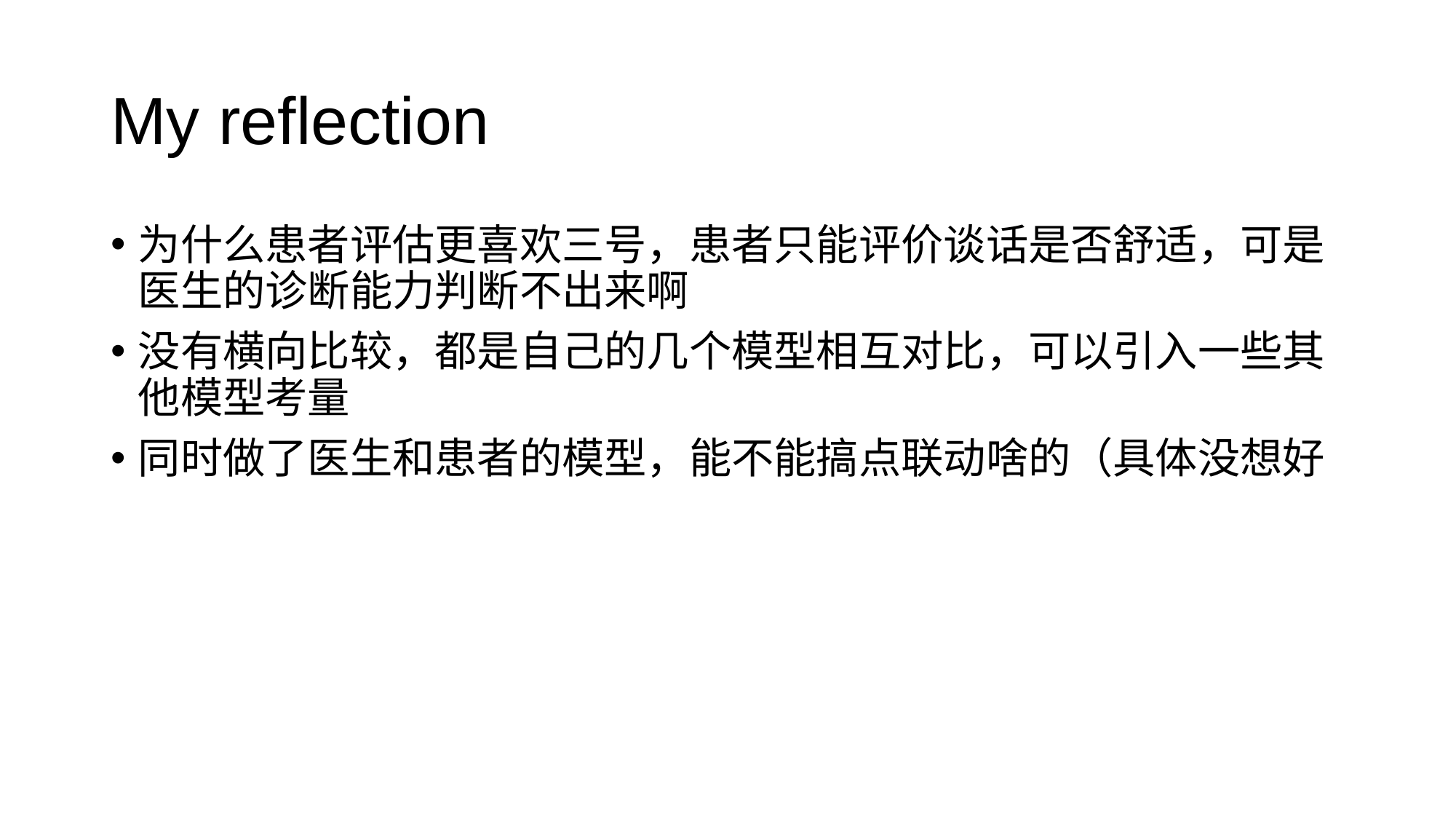

# My reflection
为什么患者评估更喜欢三号，患者只能评价谈话是否舒适，可是医生的诊断能力判断不出来啊
没有横向比较，都是自己的几个模型相互对比，可以引入一些其他模型考量
同时做了医生和患者的模型，能不能搞点联动啥的（具体没想好